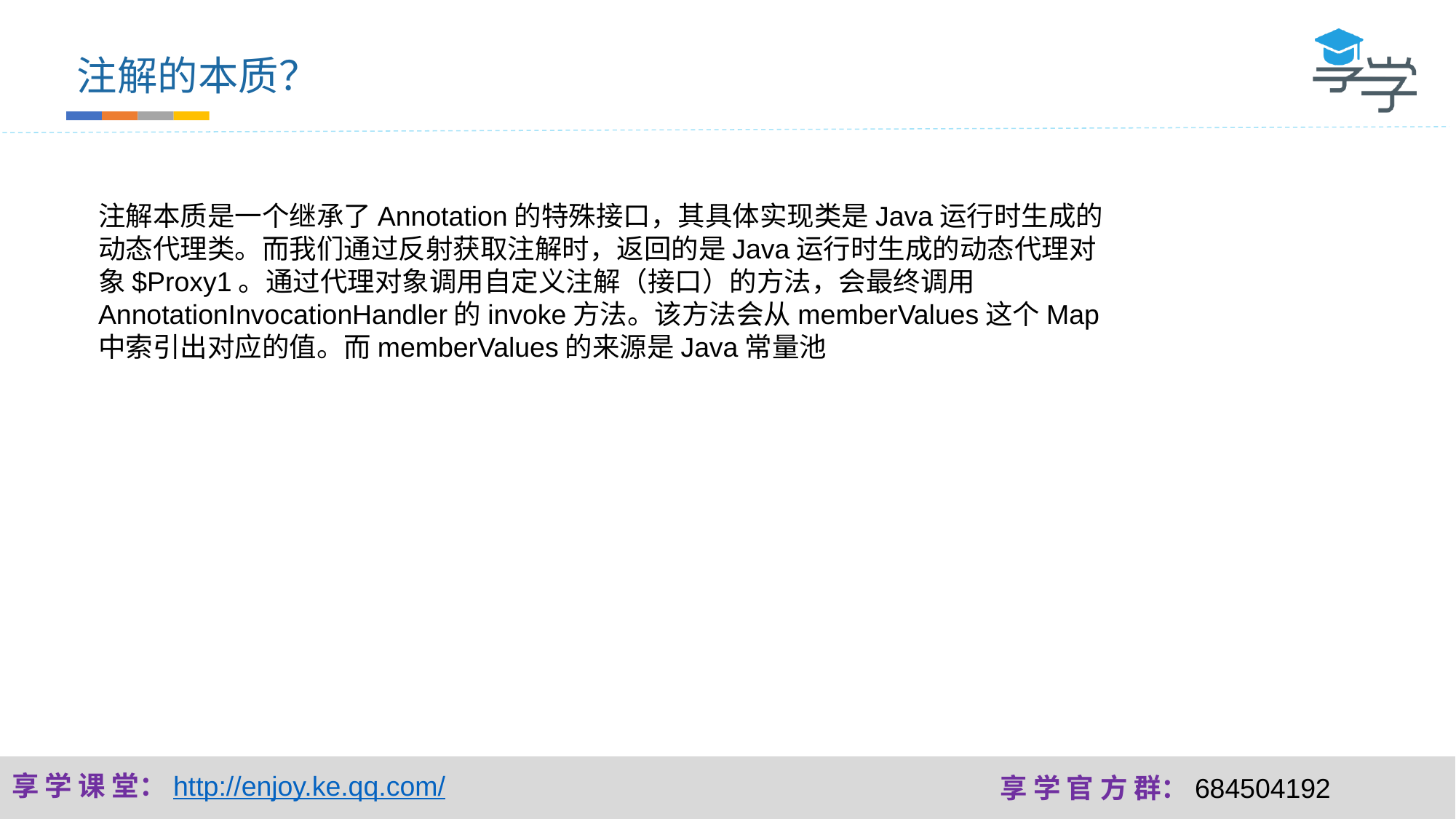

注解的本质？

注解本质是一个继承了Annotation的特殊接口，其具体实现类是Java运行时生成的动态代理类。而我们通过反射获取注解时，返回的是Java运行时生成的动态代理对象$Proxy1。通过代理对象调用自定义注解（接口）的方法，会最终调用AnnotationInvocationHandler的invoke方法。该方法会从memberValues这个Map中索引出对应的值。而memberValues的来源是Java常量池